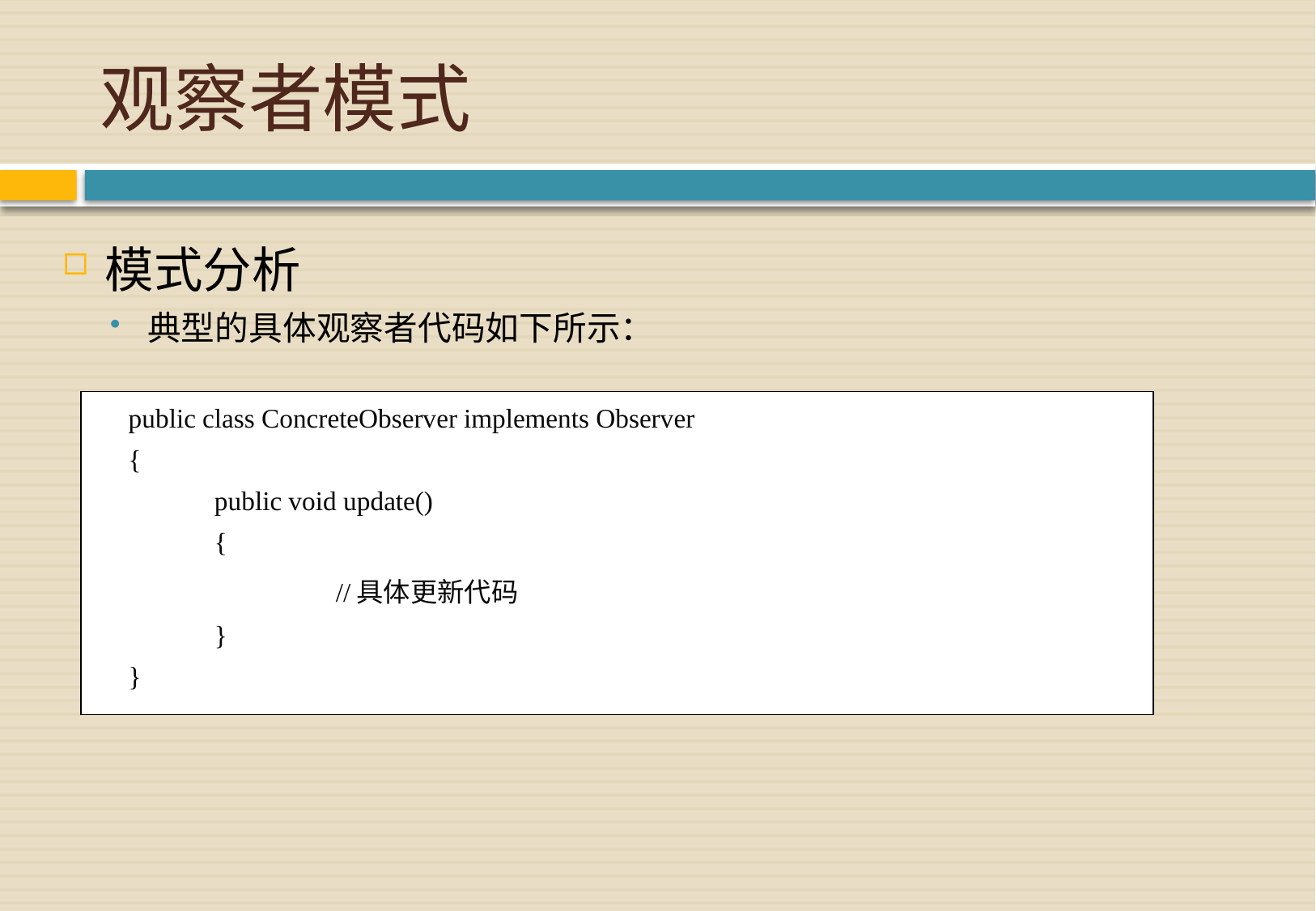

# 观察者模式
模式分析
典型的具体观察者代码如下所示：
| public class ConcreteObserver implements Observer { public void update() { //具体更新代码 } } |
| --- |